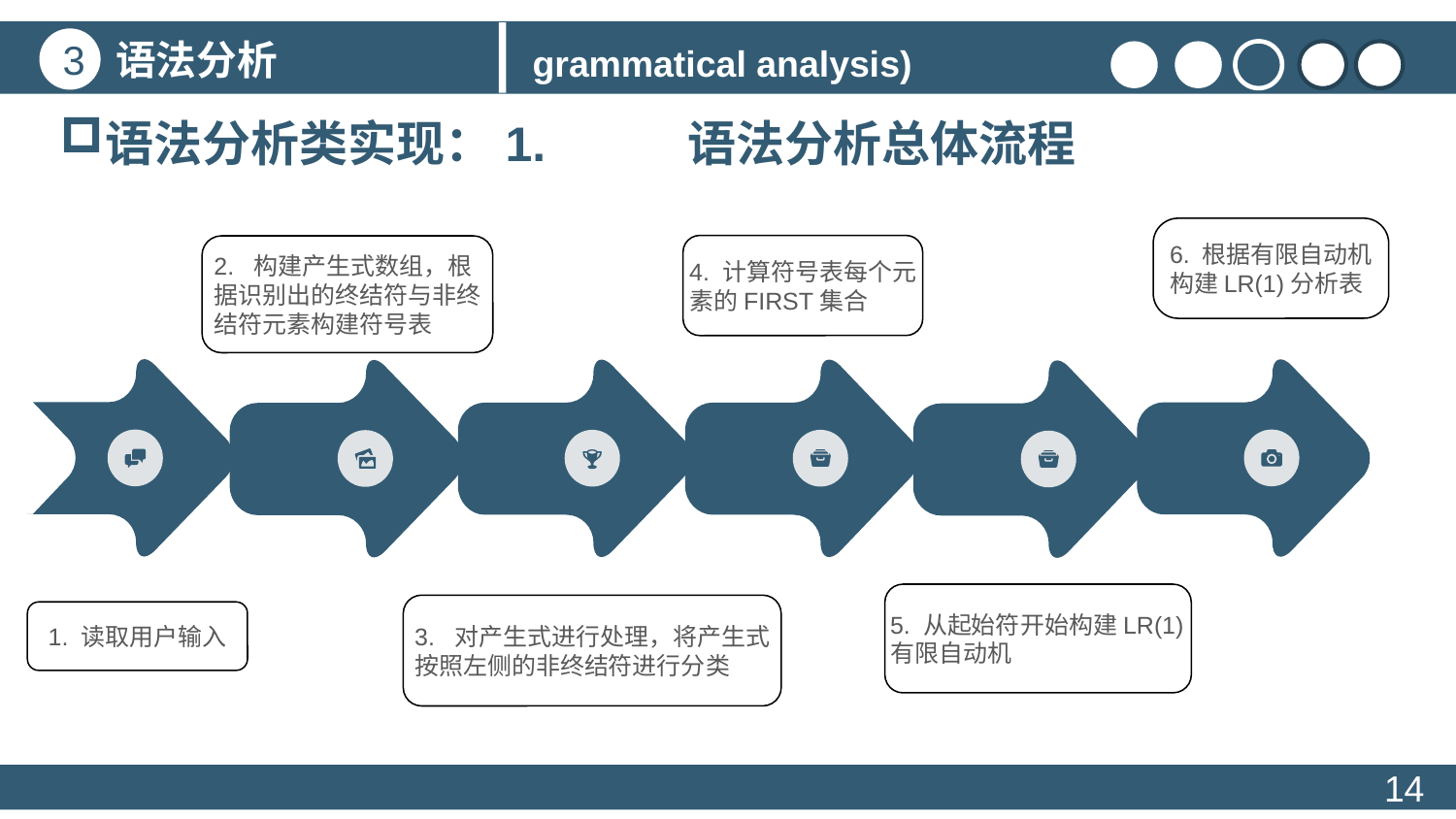

语法分析
3
grammatical analysis)
语法分析类实现：1.	语法分析总体流程
6. 根据有限自动机构建LR(1)分析表
4. 计算符号表每个元素的FIRST集合
2.  构建产生式数组，根据识别出的终结符与非终结符元素构建符号表

5. 从起始符开始构建LR(1)有限自动机
3.  对产生式进行处理，将产生式按照左侧的非终结符进行分类
1. 读取用户输入
14